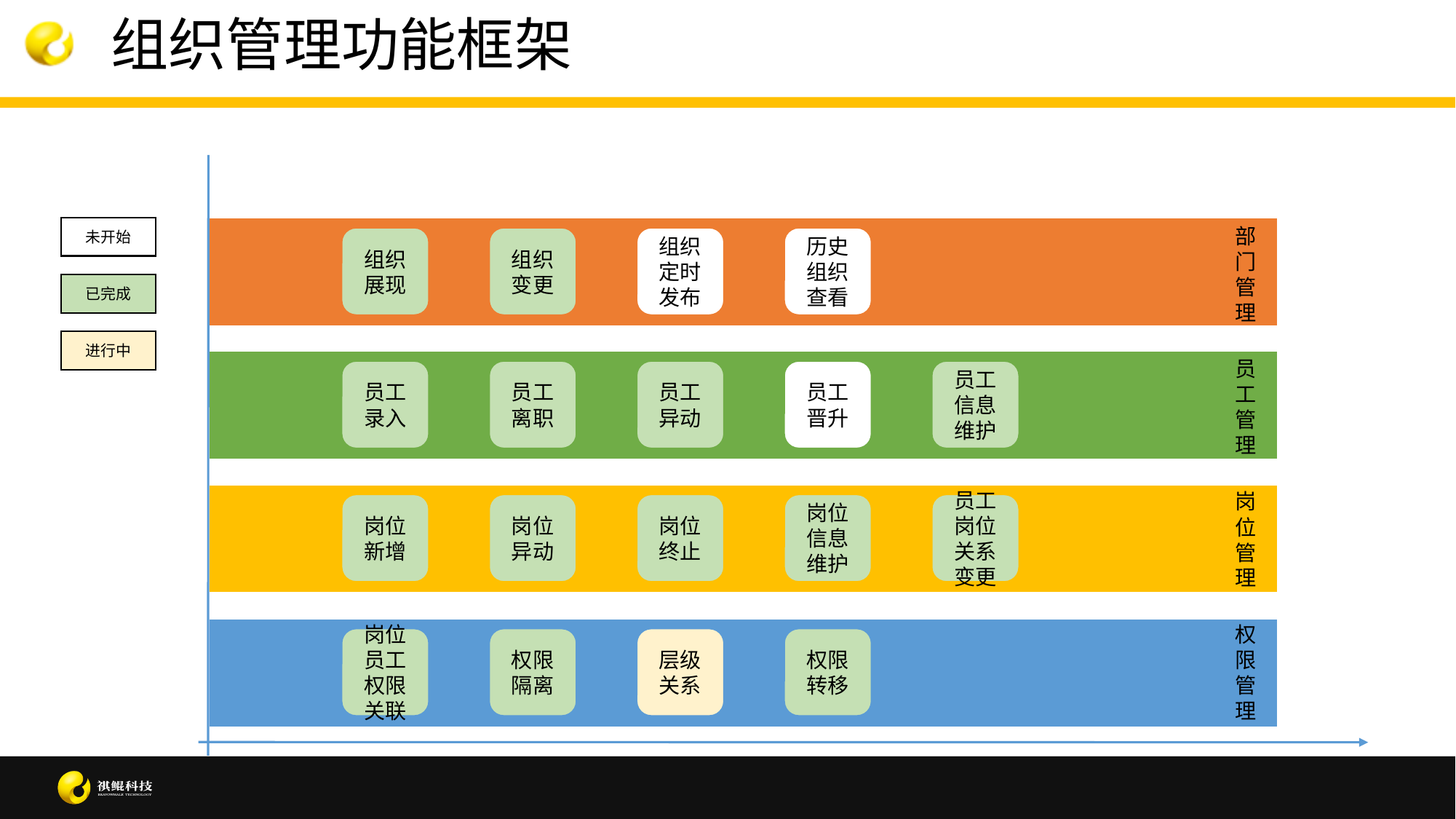

# 组织管理功能框架

未开始

部
门
管
理
组织展现
组织变更
组织定时发布
历史组织查看
已完成
进行中

员
工
管
理
员工晋升
员工信息维护
员工录入
员工离职
员工异动
岗
位
管
理

岗位信息维护
员工岗位关系变更
岗位新增
岗位异动
岗位终止
权
限
管
理

岗位员工权限关联
权限隔离
层级关系
权限转移